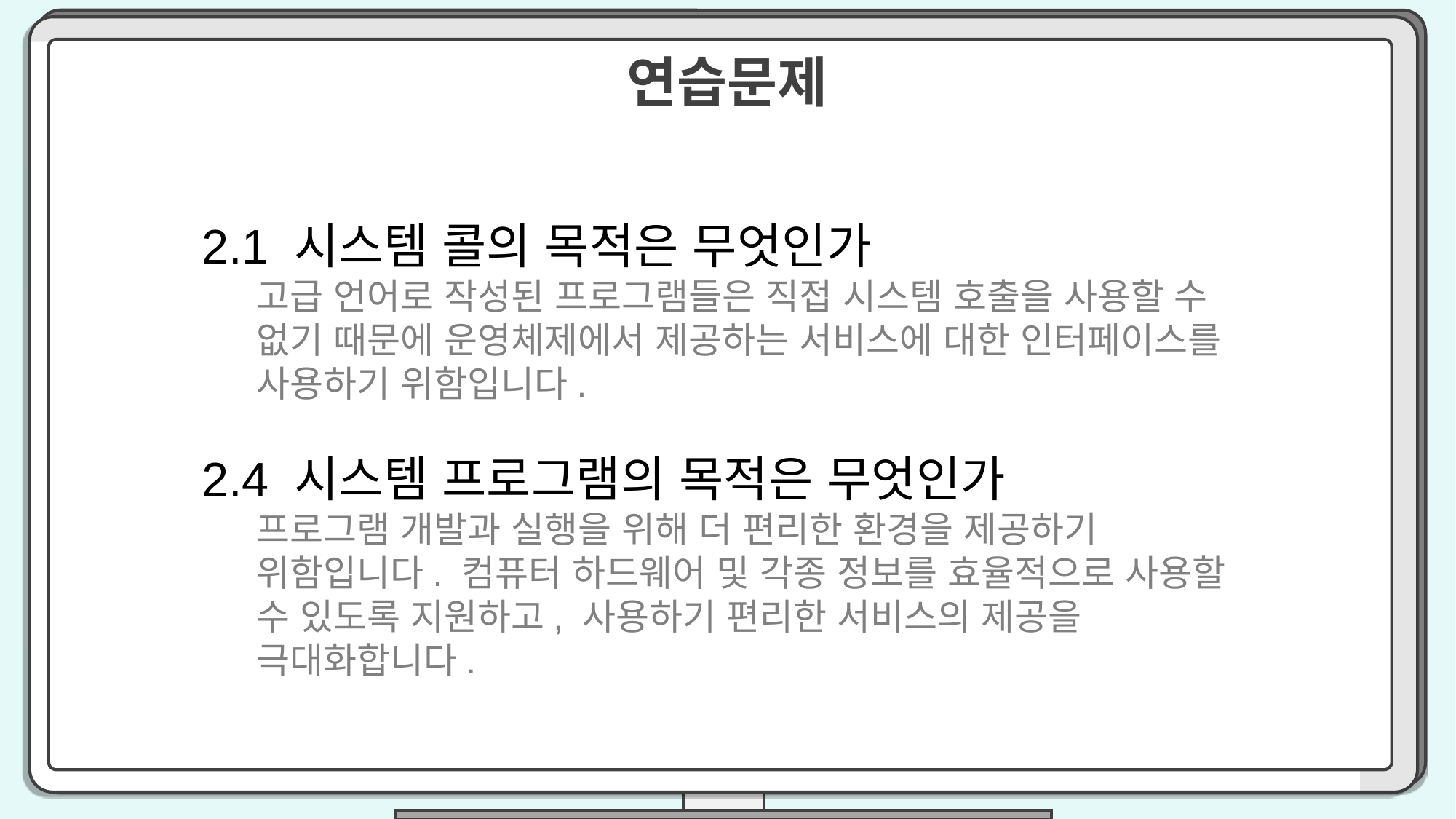

연습문제

2.1 시스템 콜의 목적은 무엇인가
고급 언어로 작성된 프로그램들은 직접 시스템 호출을 사용할 수 없기 때문에 운영체제에서 제공하는 서비스에 대한 인터페이스를 사용하기 위함입니다.

2.4 시스템 프로그램의 목적은 무엇인가
프로그램 개발과 실행을 위해 더 편리한 환경을 제공하기 위함입니다. 컴퓨터 하드웨어 및 각종 정보를 효율적으로 사용할 수 있도록 지원하고, 사용하기 편리한 서비스의 제공을 극대화합니다.